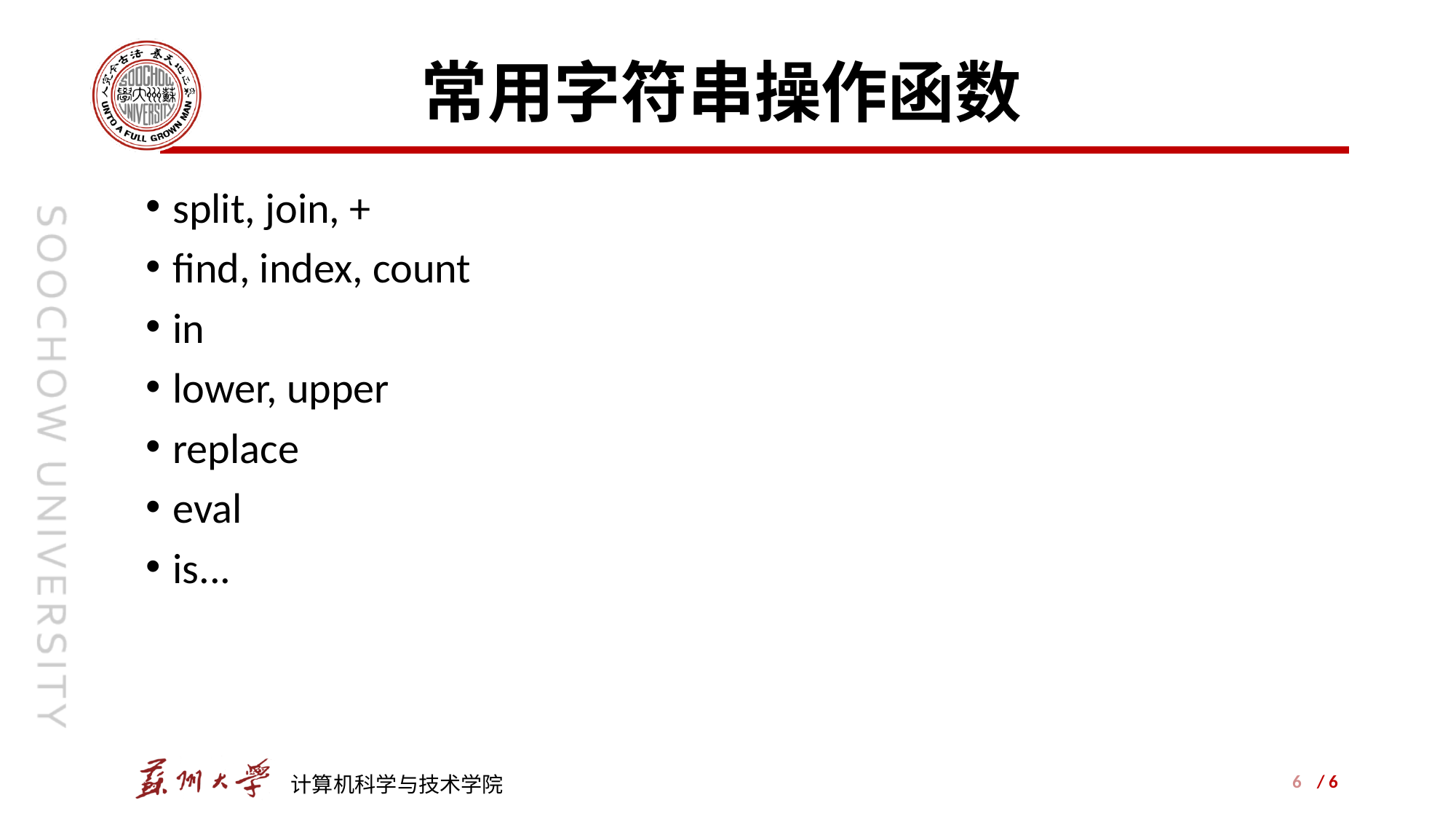

# 常用字符串操作函数
split, join, +
find, index, count
in
lower, upper
replace
eval
is...

6